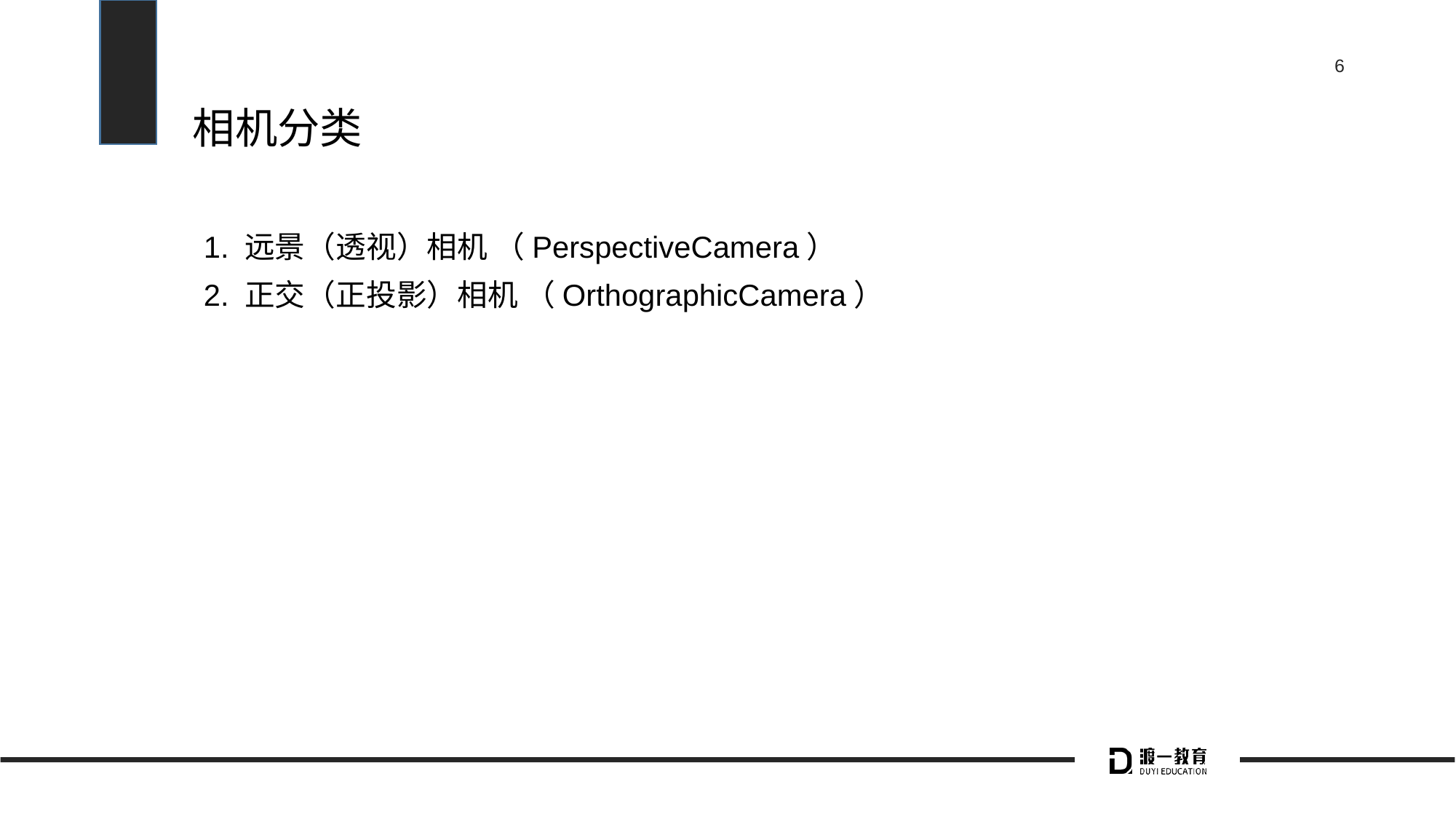

# 相机分类
1. 远景（透视）相机 （PerspectiveCamera）
2. 正交（正投影）相机 （OrthographicCamera）